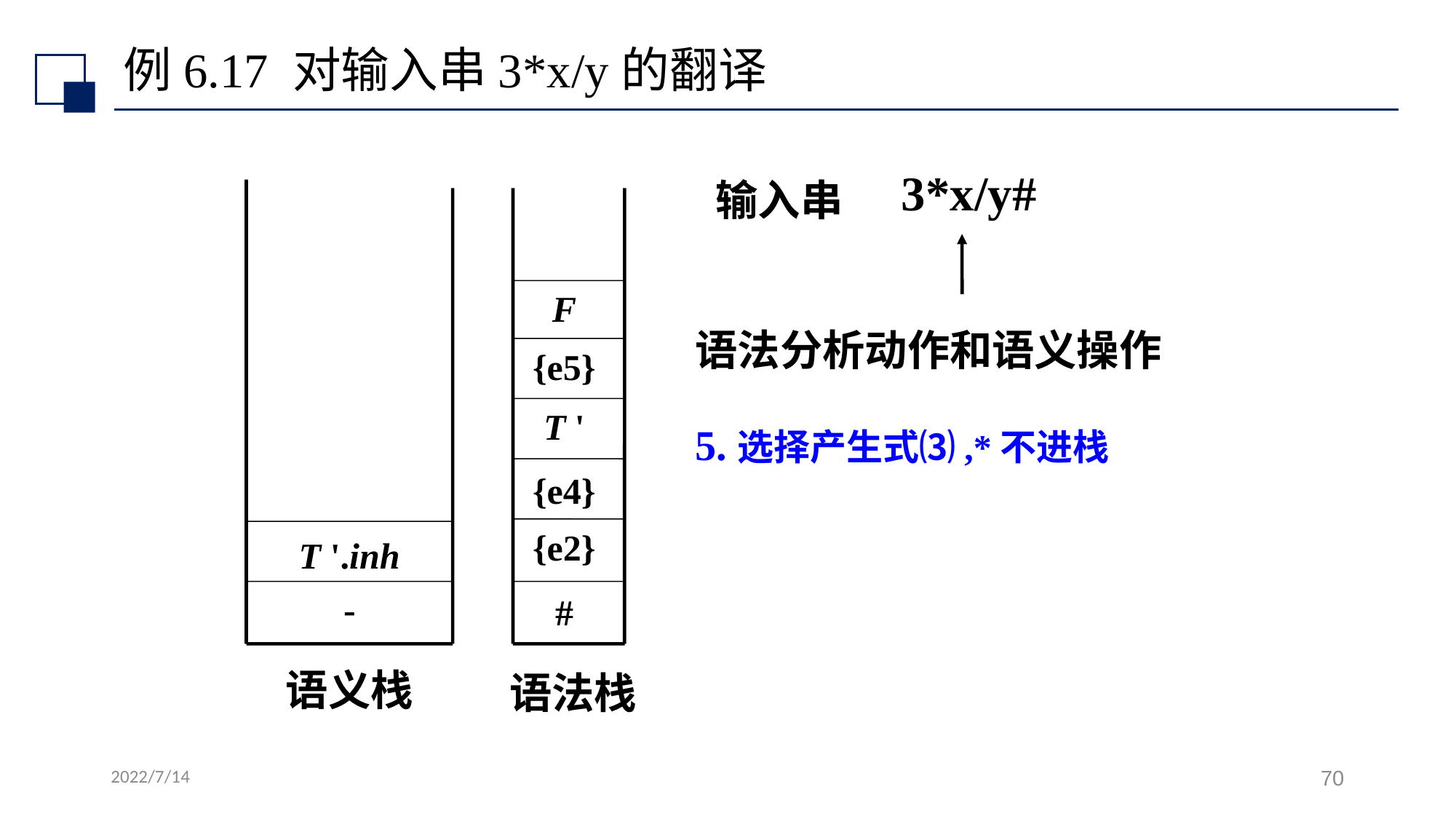

# 例6.17 对输入串3*x/y的翻译
3*x/y#
输入串

F

语法分析动作和语义操作
{e5}

T '

5.选择产生式⑶,*不进栈

{e4}
{e2}

T '.inh
-

#

语义栈
语法栈
2022/7/14
70